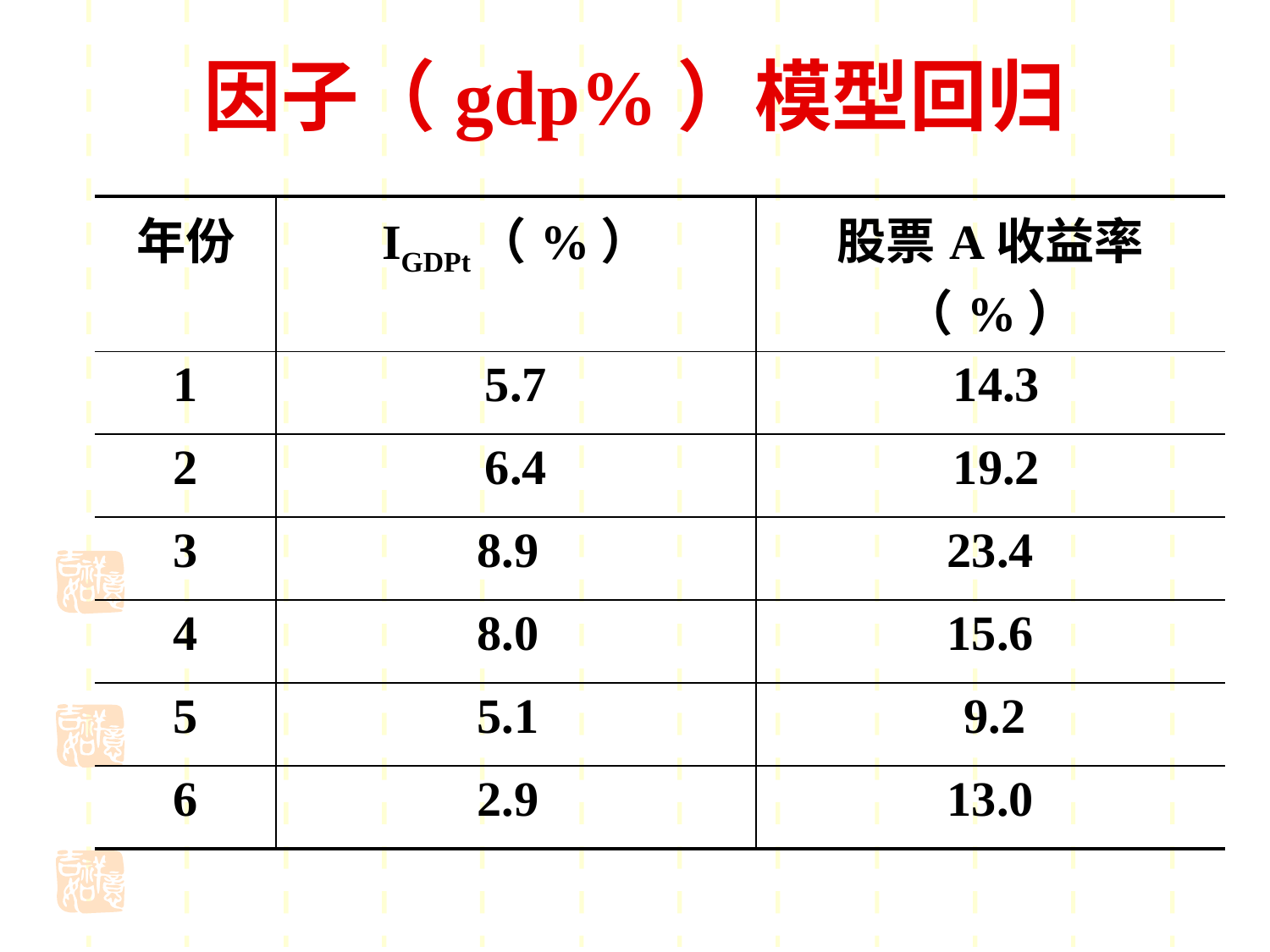

# 因子（gdp%）模型回归
| 年份 | IGDPt（%） | 股票A收益率（%） |
| --- | --- | --- |
| 1 | 5.7 | 14.3 |
| 2 | 6.4 | 19.2 |
| 3 | 8.9 | 23.4 |
| 4 | 8.0 | 15.6 |
| 5 | 5.1 | 9.2 |
| 6 | 2.9 | 13.0 |